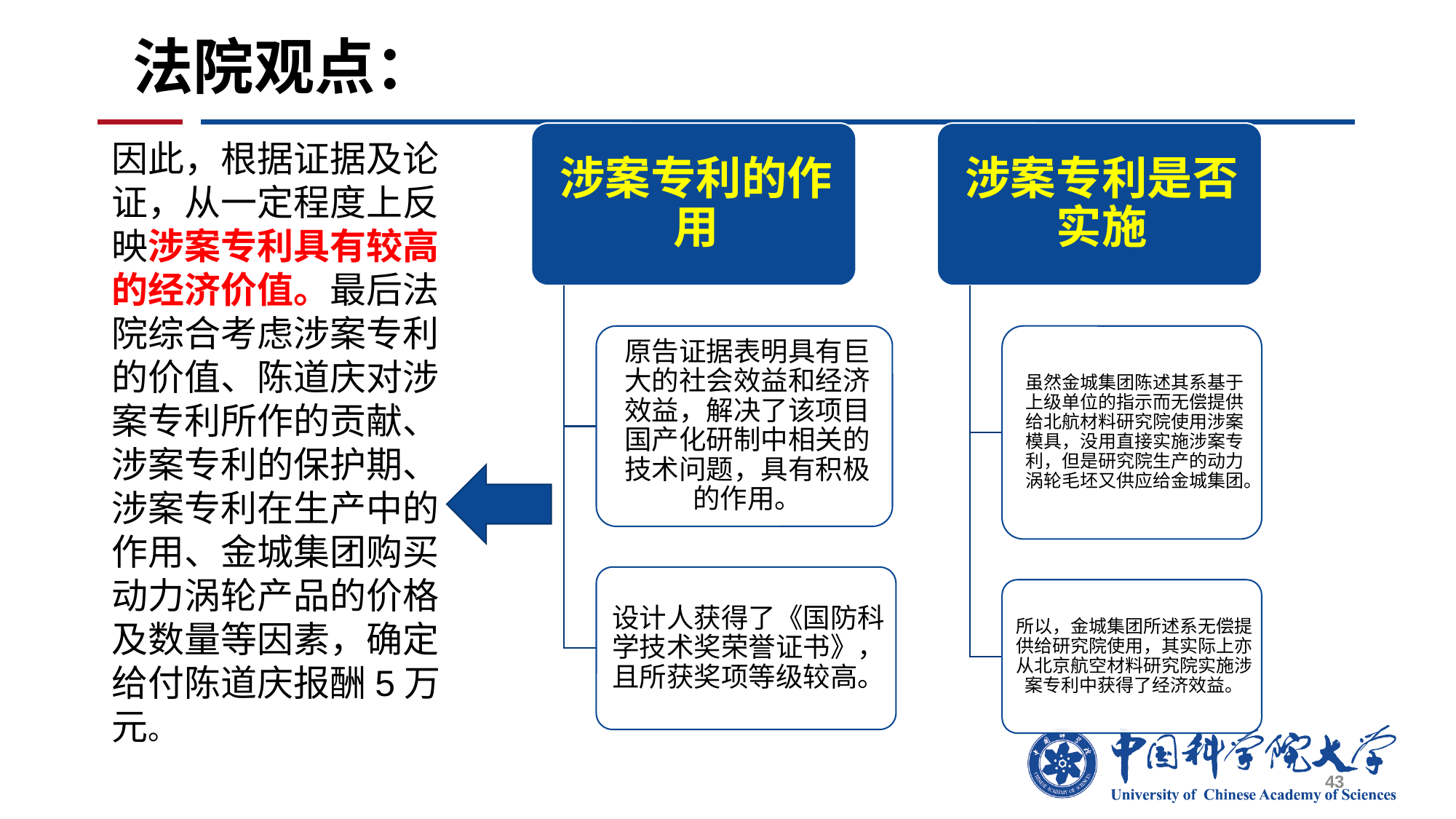

43

# 法院观点：
涉案专利的作用
原告证据表明具有巨大的社会效益和经济效益，解决了该项目国产化研制中相关的技术问题，具有积极的作用。
设计人获得了《国防科学技术奖荣誉证书》，且所获奖项等级较高。
涉案专利是否实施
虽然金城集团陈述其系基于上级单位的指示而无偿提供给北航材料研究院使用涉案模具，没用直接实施涉案专利，但是研究院生产的动力涡轮毛坯又供应给金城集团。
所以，金城集团所述系无偿提供给研究院使用，其实际上亦从北京航空材料研究院实施涉案专利中获得了经济效益。
因此，根据证据及论证，从一定程度上反映涉案专利具有较高的经济价值。最后法院综合考虑涉案专利的价值、陈道庆对涉案专利所作的贡献、涉案专利的保护期、涉案专利在生产中的作用、金城集团购买动力涡轮产品的价格及数量等因素，确定给付陈道庆报酬5万元。